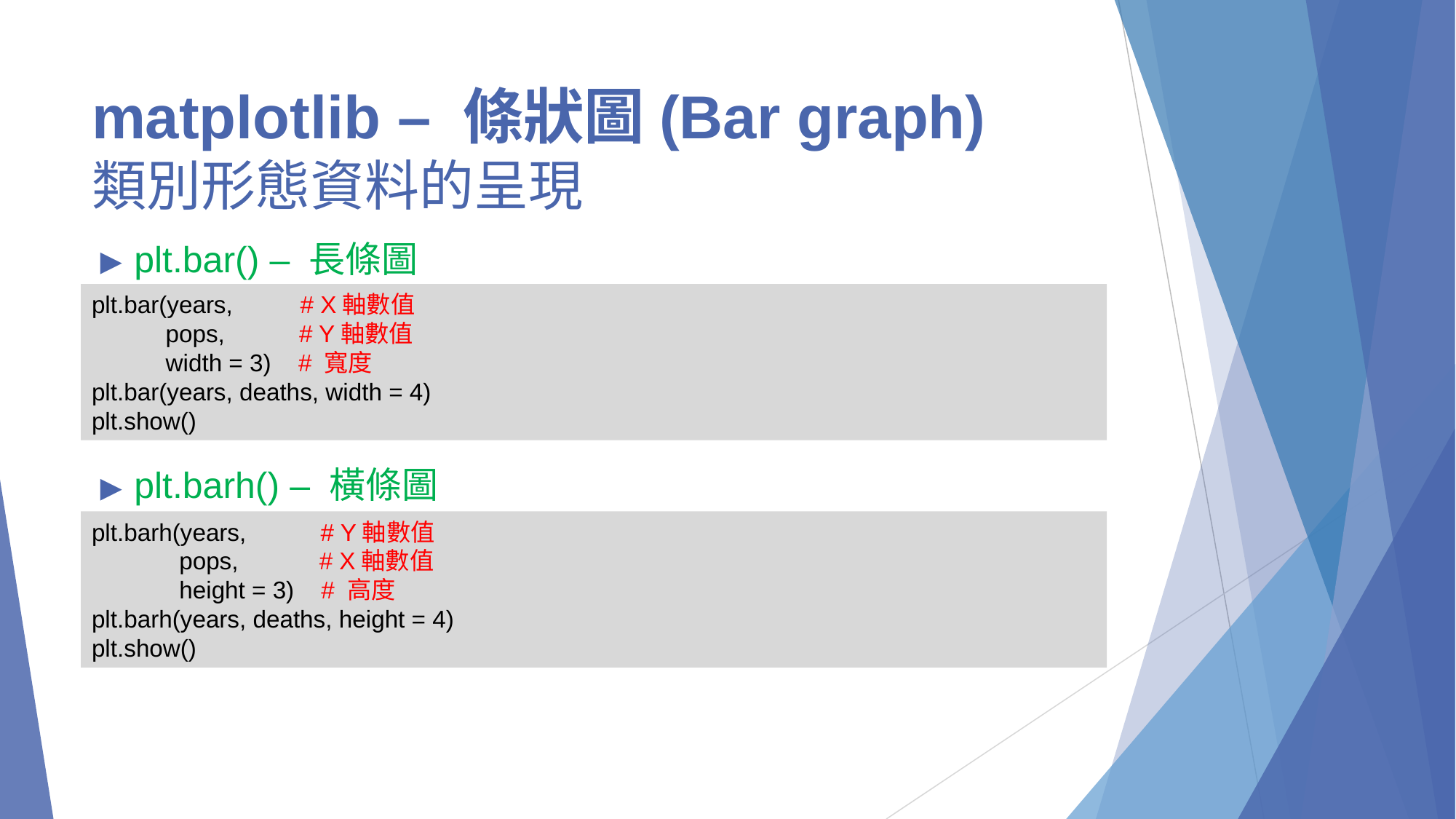

# matplotlib – 條狀圖(Bar graph) 類別形態資料的呈現
plt.bar() – 長條圖

plt.barh() – 橫條圖
plt.bar(years,          # X軸數值
           pops,           # Y軸數值
           width = 3)    # 寬度
plt.bar(years, deaths, width = 4)
plt.show()
plt.barh(years,           # Y軸數值
             pops,            # X軸數值
             height = 3)    # 高度
plt.barh(years, deaths, height = 4)
plt.show()